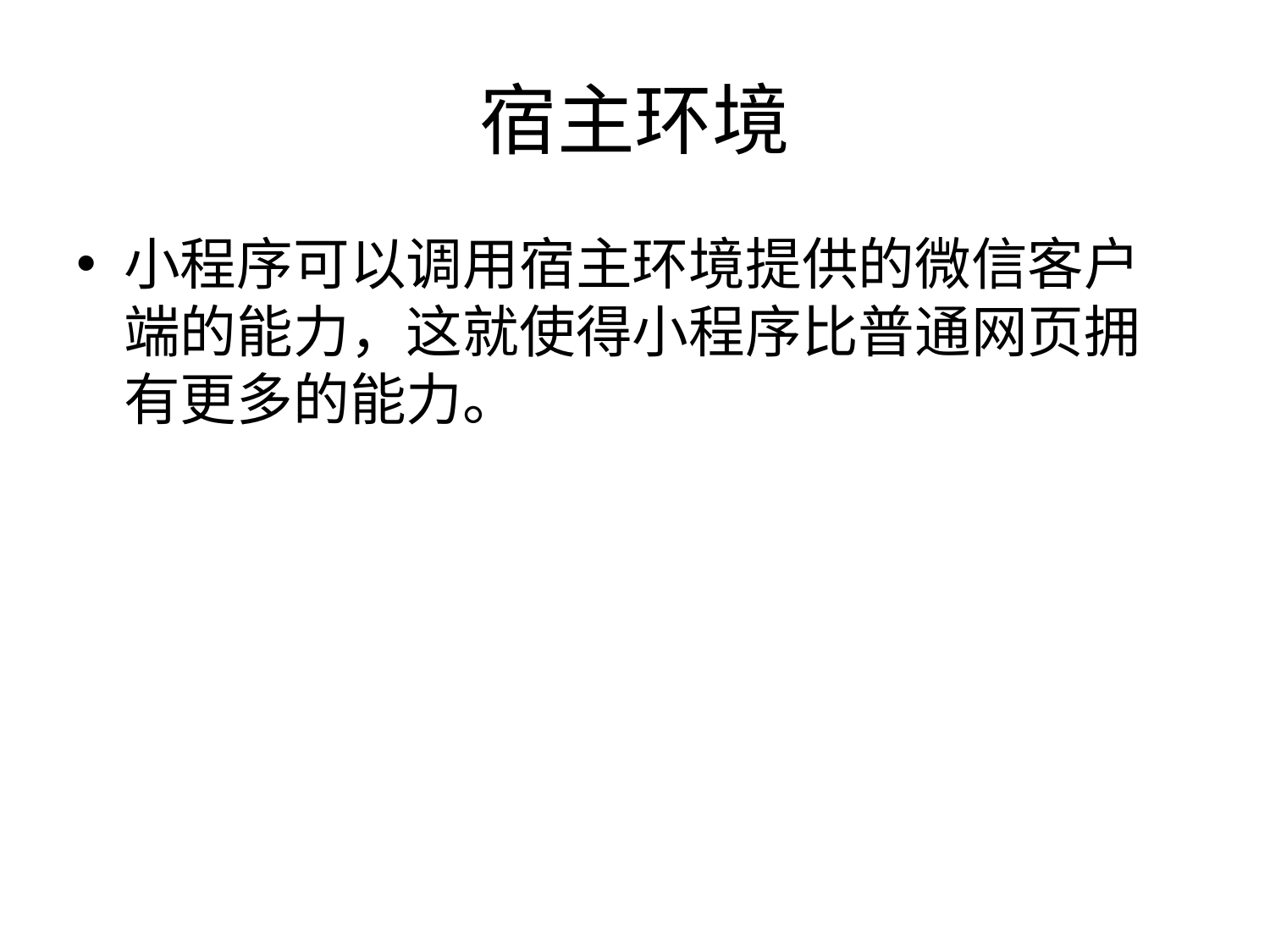

# 宿主环境
小程序可以调用宿主环境提供的微信客户端的能力，这就使得小程序比普通网页拥有更多的能力。